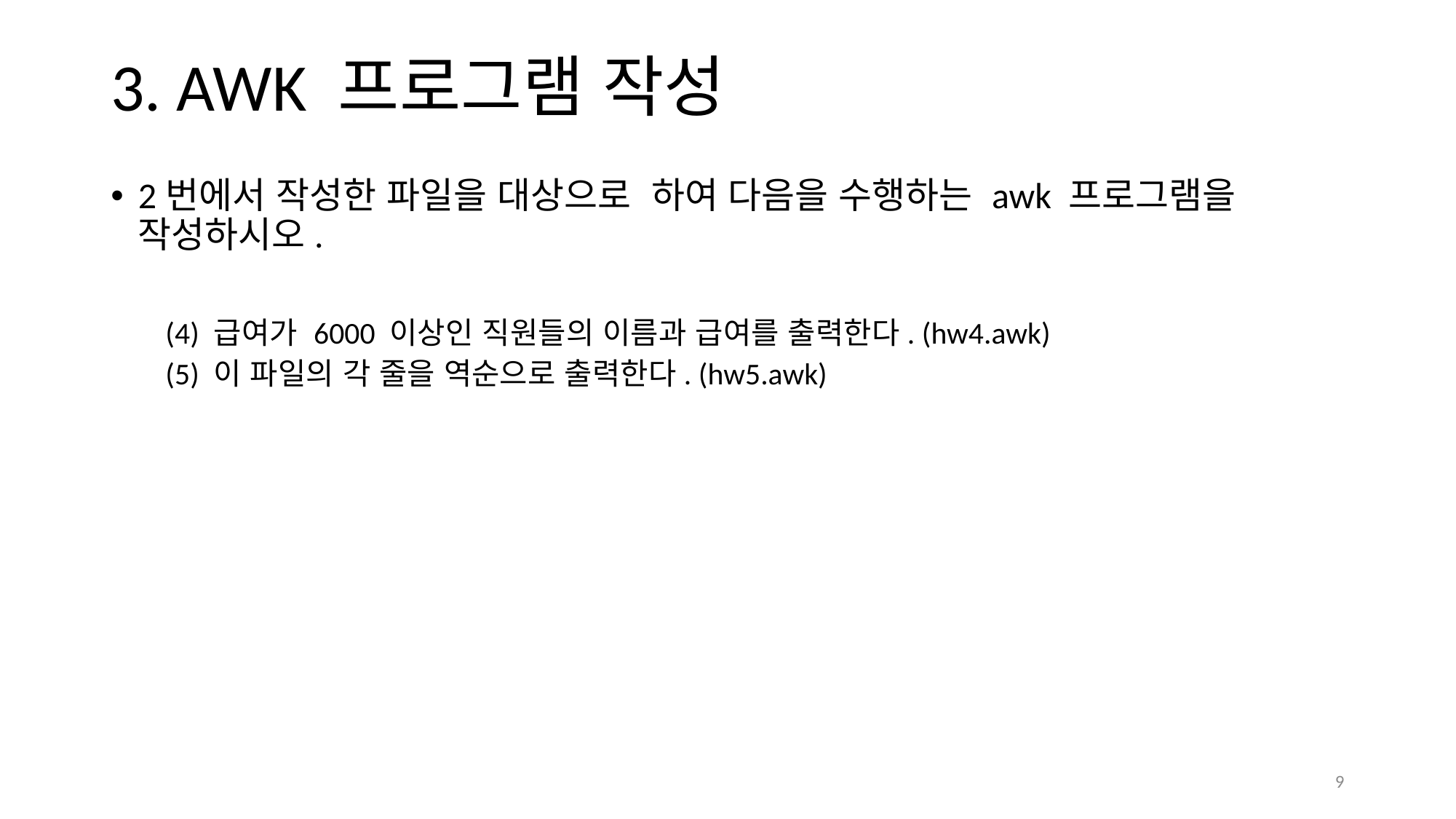

# 3. AWK 프로그램 작성
2번에서 작성한 파일을 대상으로  하여 다음을 수행하는 awk 프로그램을 작성하시오.

(4) 급여가 6000 이상인 직원들의 이름과 급여를 출력한다. (hw4.awk)
(5) 이 파일의 각 줄을 역순으로 출력한다. (hw5.awk)

9